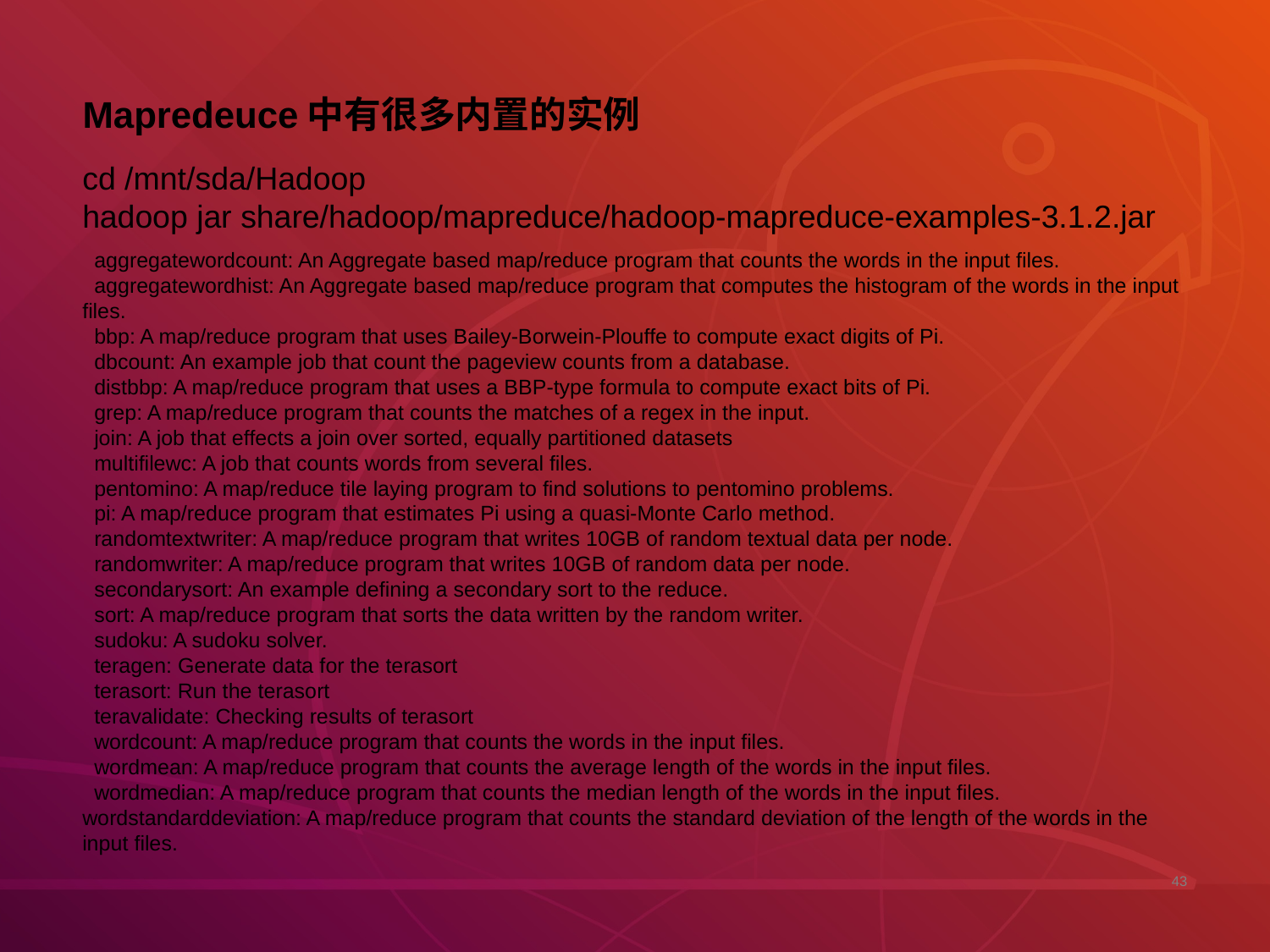

安装JAVA
在官网下载安装包 解压

配置JAVA
配置环境变量 使之生效

安装Hadoop

在官网下载安装包 解压

配置Hadoop
按分布模式进行配置

测试
运行第一个实例

搞定！
开心ing~

# Mapredeuce中有很多内置的实例
cd /mnt/sda/Hadoop
hadoop jar share/hadoop/mapreduce/hadoop-mapreduce-examples-3.1.2.jar

  aggregatewordcount: An Aggregate based map/reduce program that counts the words in the input files.
  aggregatewordhist: An Aggregate based map/reduce program that computes the histogram of the words in the input files.
  bbp: A map/reduce program that uses Bailey-Borwein-Plouffe to compute exact digits of Pi.
  dbcount: An example job that count the pageview counts from a database.
  distbbp: A map/reduce program that uses a BBP-type formula to compute exact bits of Pi.
  grep: A map/reduce program that counts the matches of a regex in the input.
  join: A job that effects a join over sorted, equally partitioned datasets
  multifilewc: A job that counts words from several files.
  pentomino: A map/reduce tile laying program to find solutions to pentomino problems.
  pi: A map/reduce program that estimates Pi using a quasi-Monte Carlo method.
  randomtextwriter: A map/reduce program that writes 10GB of random textual data per node.
  randomwriter: A map/reduce program that writes 10GB of random data per node.
  secondarysort: An example defining a secondary sort to the reduce.
  sort: A map/reduce program that sorts the data written by the random writer.
  sudoku: A sudoku solver.
  teragen: Generate data for the terasort
  terasort: Run the terasort
  teravalidate: Checking results of terasort
  wordcount: A map/reduce program that counts the words in the input files.
  wordmean: A map/reduce program that counts the average length of the words in the input files.
  wordmedian: A map/reduce program that counts the median length of the words in the input files.
wordstandarddeviation: A map/reduce program that counts the standard deviation of the length of the words in the input files.

BBP：一个使用贝利·博文·普洛夫计算圆周率精确数字的map/reduce程序。
dbcount：对数据库中的页面视图计数进行计数的示例作业。
distbp：使用bbp类型公式计算精确的pi位的map/reduce程序。
grep：一个对输入中正则表达式的匹配进行计数的map/reduce程序。
join：一个作业，它对排序后的、分区相同的数据集执行join。
multifilewc：从多个文件中统计单词的作业。
Pentomino：一个map/reduce程序，用于找到解决Pentomino问题的方法。
pi：使用准蒙特卡罗方法估算pi的map/reduce程序。
RandomTextWriter：一个map/reduce程序，每个节点写入10GB的随机文本数据。              RandomWriter：一个map/reduce程序，每个节点写入10GB的随机数据。
secondarysort:：定义reduce的二次排序的示例。
sort：对随机编写器编写的数据进行排序的map/reduce程序。
sudoku：数独求解器。
teragen：为terasort生成数据
terasort：运行terasort
TeraValidate:检查TeraSort的结果
wordcount：对输入文件中的字进行计数的map/reduce程序。
WordMean：计算输入文件中单词平均长度的map/reduce程序。
WordMiddle：一个计算输入文件中值长度的map/reduce程序。
wordstandarddeviation：对输入文件中单词长度的标准偏差进行计数的map/reduce程序。
43